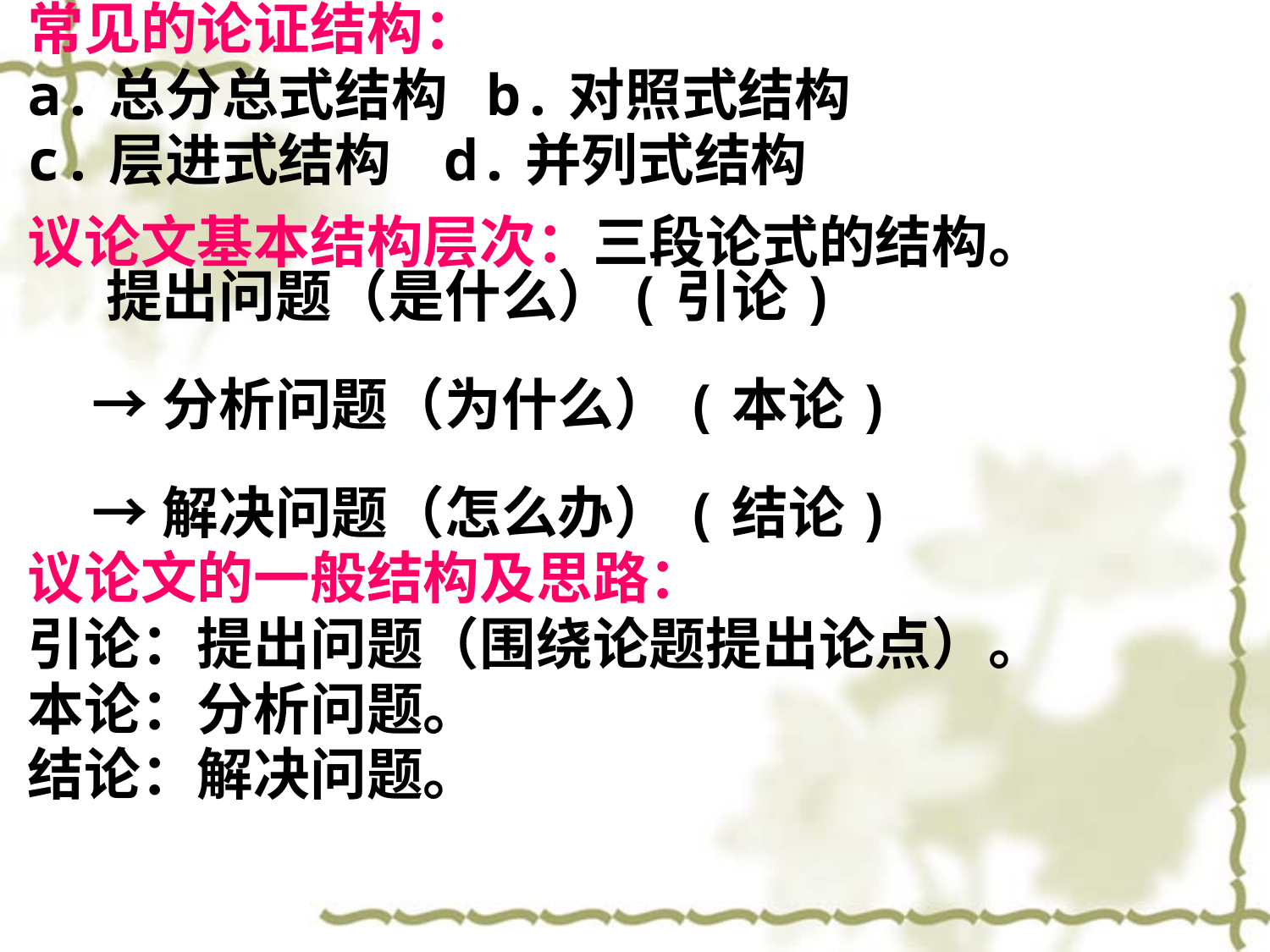

常见的论证结构：
a.总分总式结构  b.对照式结构
c.层进式结构   d.并列式结构
议论文基本结构层次：三段论式的结构。
     提出问题（是什么）(引论)

     →分析问题（为什么）(本论)

     →解决问题（怎么办）(结论)
议论文的一般结构及思路：
引论：提出问题（围绕论题提出论点）。
本论：分析问题。
结论：解决问题。